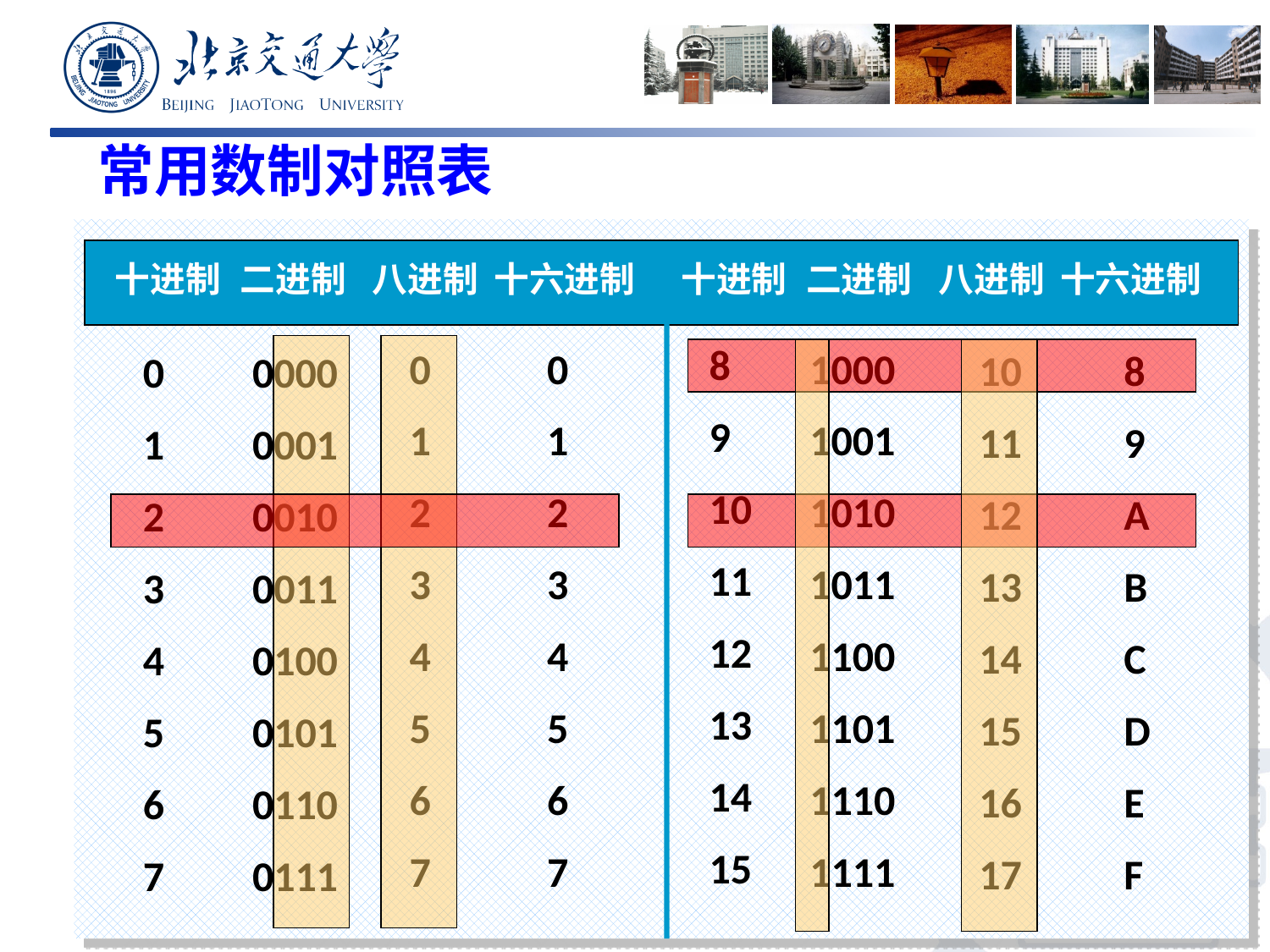

常用数制对照表

十进制
二进制
八进制
十六进制
十进制
二进制
八进制
十六进制

8
9
10
11
12
13
14
15

0
1
2
3
4
5
6
7
0
1
2
3
4
5
6
7
1000
1001
1010
1011
1100
1101
1110
1111
10
11
12
13
14
15
16
17
8
9
A
B
C
D
E
F
0
1
2
3
4
5
6
7
0000
0001
0010
0011
0100
0101
0110
0111